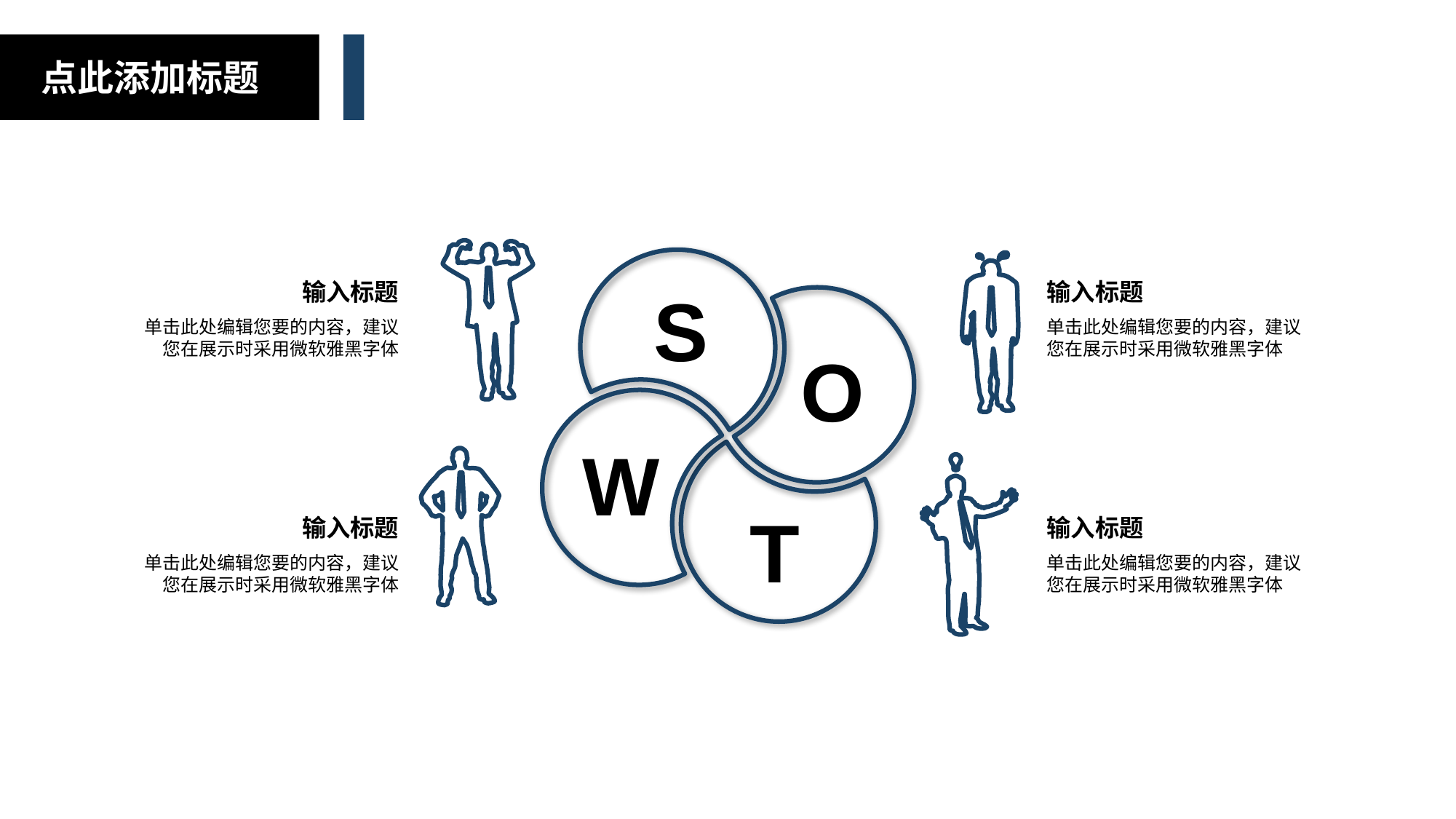

点此添加标题

S
输入标题
输入标题

单击此处编辑您要的内容，建议您在展示时采用微软雅黑字体
单击此处编辑您要的内容，建议您在展示时采用微软雅黑字体
O

W

T
输入标题
输入标题
单击此处编辑您要的内容，建议您在展示时采用微软雅黑字体
单击此处编辑您要的内容，建议您在展示时采用微软雅黑字体